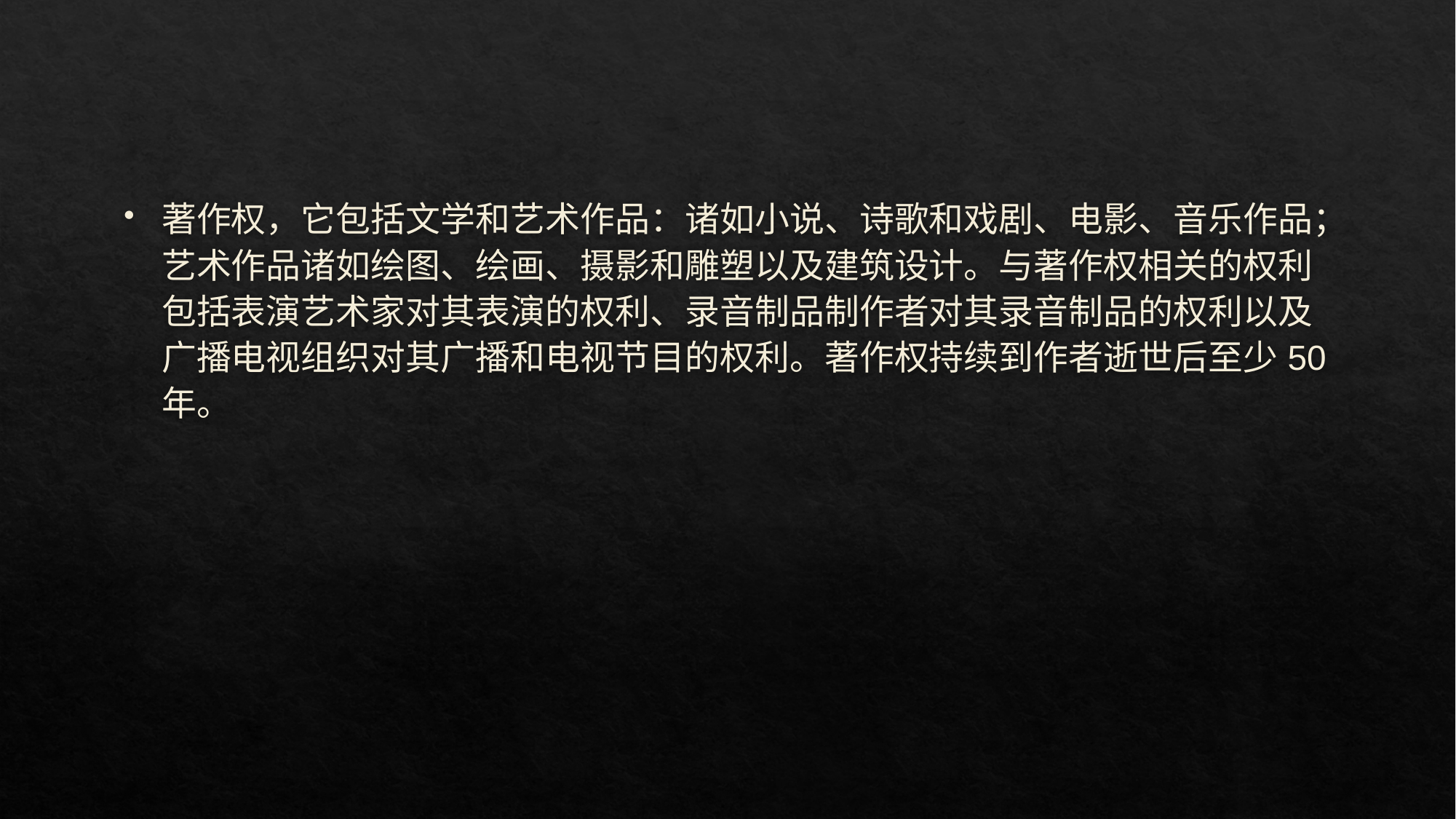

#
著作权，它包括文学和艺术作品：诸如小说、诗歌和戏剧、电影、音乐作品；艺术作品诸如绘图、绘画、摄影和雕塑以及建筑设计。与著作权相关的权利包括表演艺术家对其表演的权利、录音制品制作者对其录音制品的权利以及广播电视组织对其广播和电视节目的权利。著作权持续到作者逝世后至少50年。